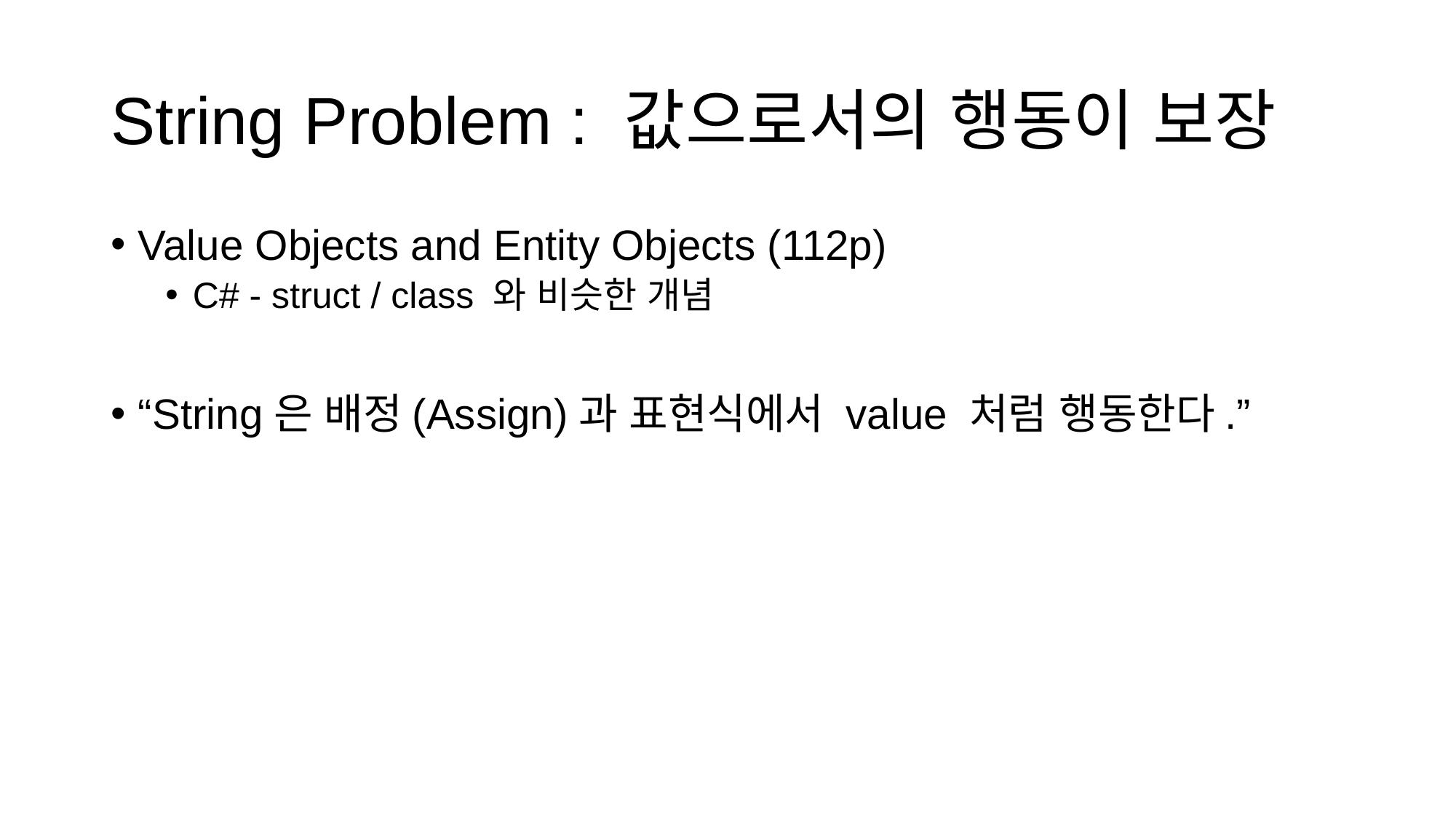

# String Problem : 값으로서의 행동이 보장
Value Objects and Entity Objects (112p)
C# - struct / class 와 비슷한 개념

“String은 배정(Assign)과 표현식에서 value 처럼 행동한다.”